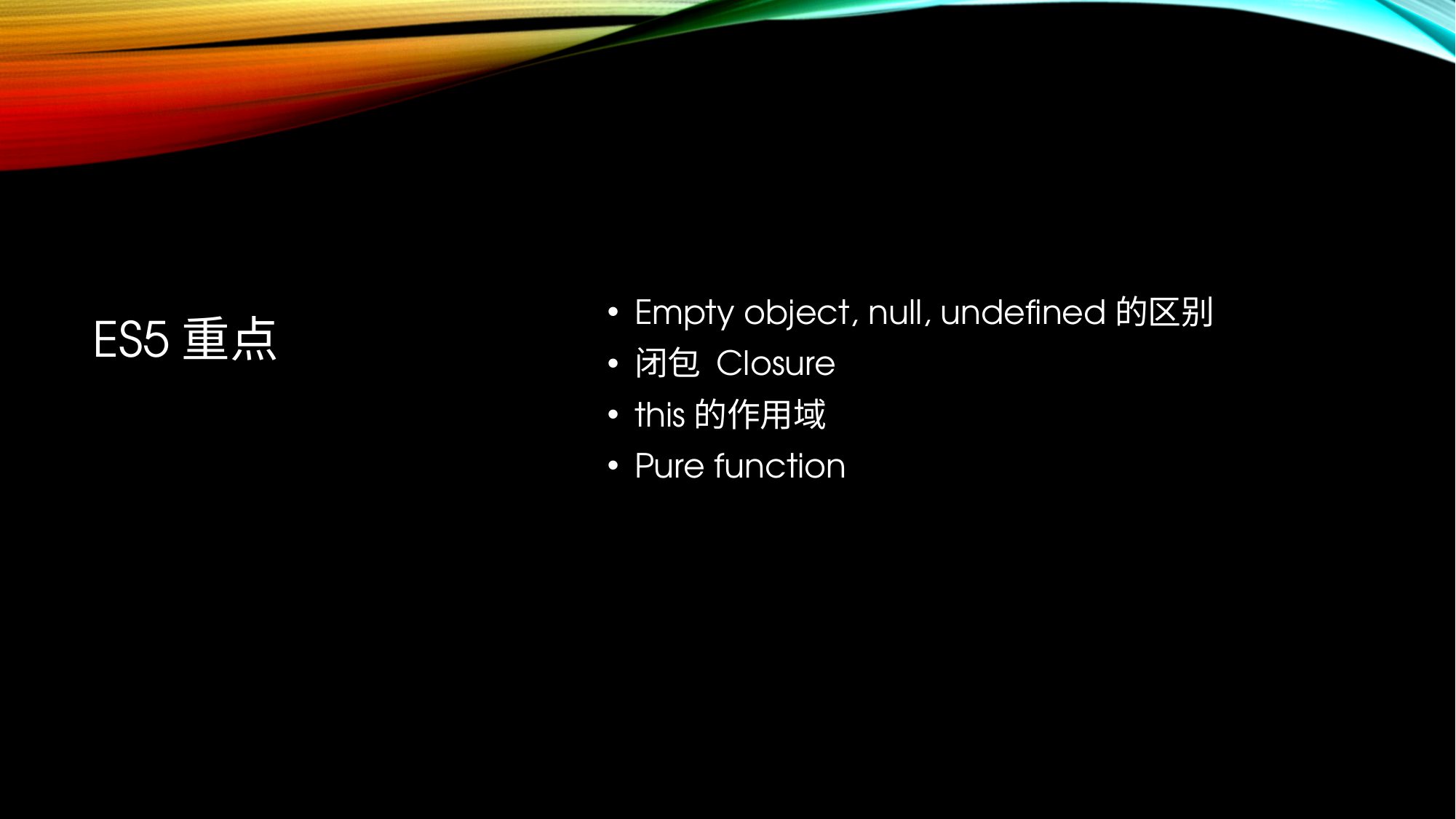

Empty object, null, undefined的区别
闭包 Closure
this的作用域
Pure function

# Es5重点